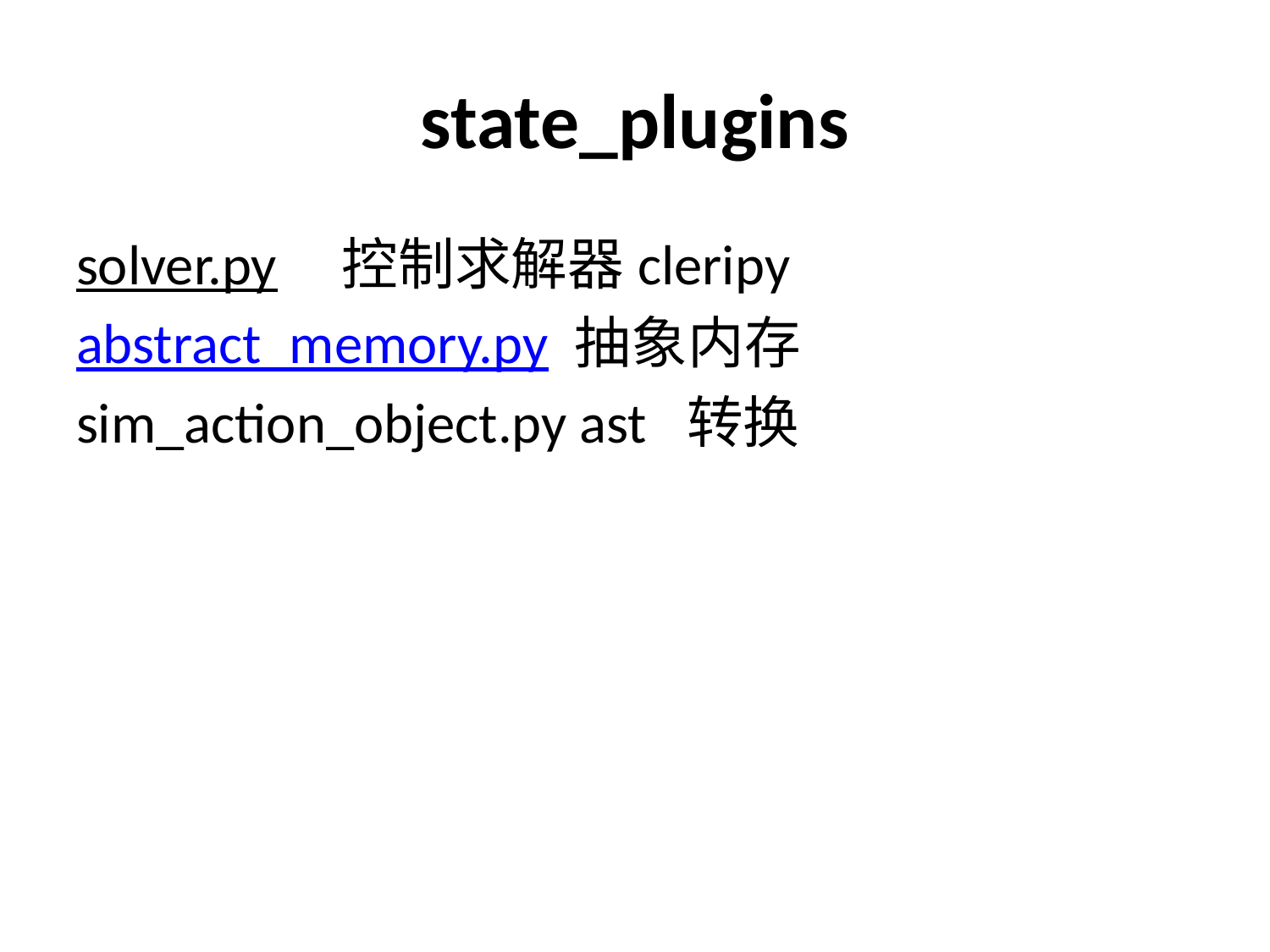

# state_plugins
solver.py    控制求解器cleripy
abstract_memory.py 抽象内存
sim_action_object.py ast  转换